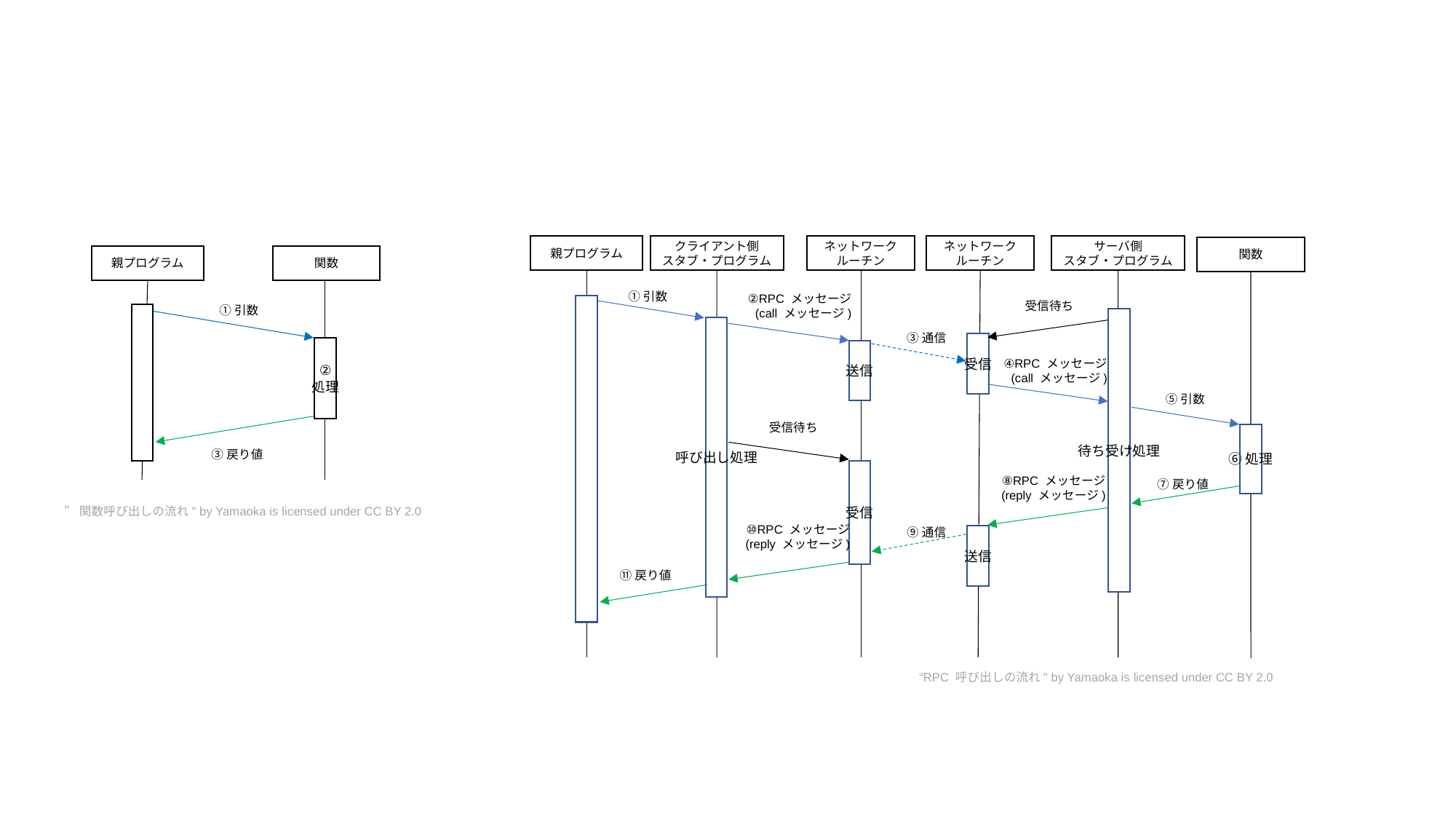

親プログラム
クライアント側
スタブ・プログラム
ネットワーク
ルーチン
ネットワーク
ルーチン
サーバ側
スタブ・プログラム
関数
親プログラム
関数
①引数
②RPC メッセージ
(call メッセージ)
受信待ち

①引数

待ち受け処理
呼び出し処理
③通信
受信
②
処理
送信
④RPC メッセージ
(call メッセージ)
⑤引数
受信待ち
⑥処理
③戻り値
受信
⑧RPC メッセージ
(reply メッセージ)
⑦戻り値
“関数呼び出しの流れ" by Yamaoka is licensed under CC BY 2.0﻿
⑩RPC メッセージ
(reply メッセージ)
⑨通信
送信
⑪戻り値
“RPC 呼び出しの流れ" by Yamaoka is licensed under CC BY 2.0﻿